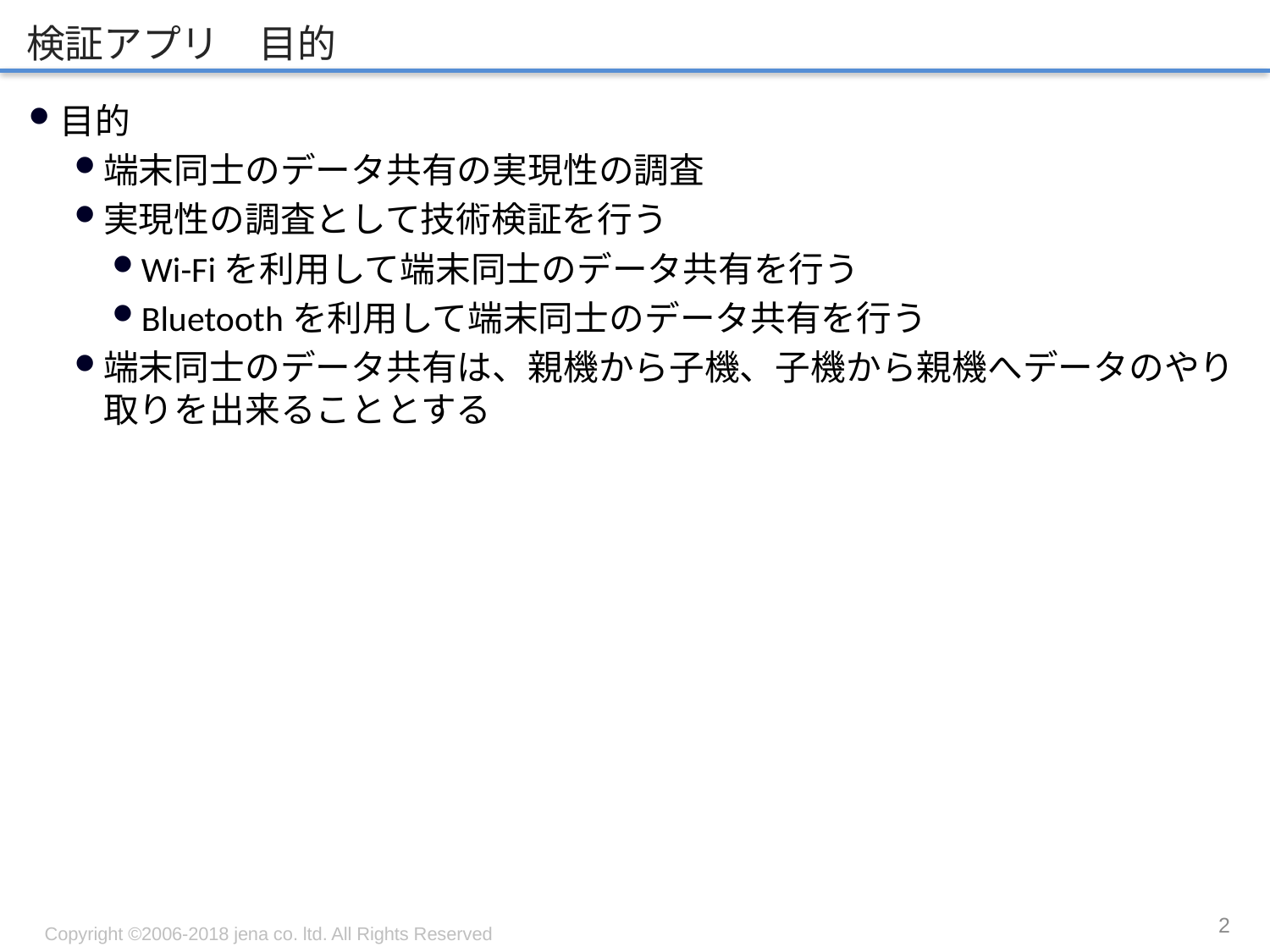

# 検証アプリ　目的
目的
端末同士のデータ共有の実現性の調査
実現性の調査として技術検証を行う
Wi-Fiを利用して端末同士のデータ共有を行う
Bluetoothを利用して端末同士のデータ共有を行う
端末同士のデータ共有は、親機から子機、子機から親機へデータのやり取りを出来ることとする

2